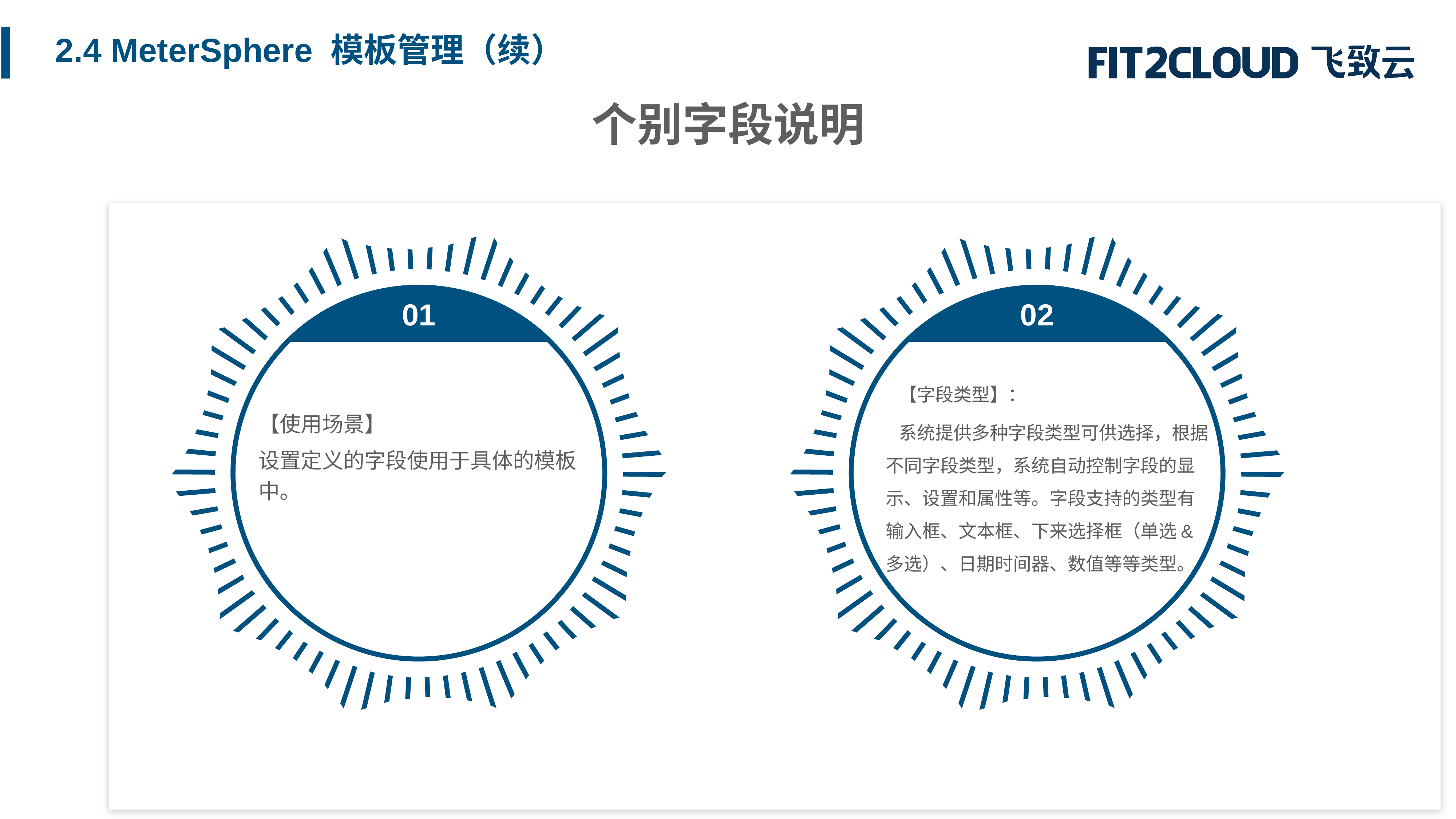

2.4 MeterSphere 模板管理（续）
个别字段说明

01

02
【使用场景】
设置定义的字段使用于具体的模板中。
【字段类型】：
系统提供多种字段类型可供选择，根据不同字段类型，系统自动控制字段的显示、设置和属性等。字段支持的类型有输入框、文本框、下来选择框（单选&多选）、日期时间器、数值等等类型。